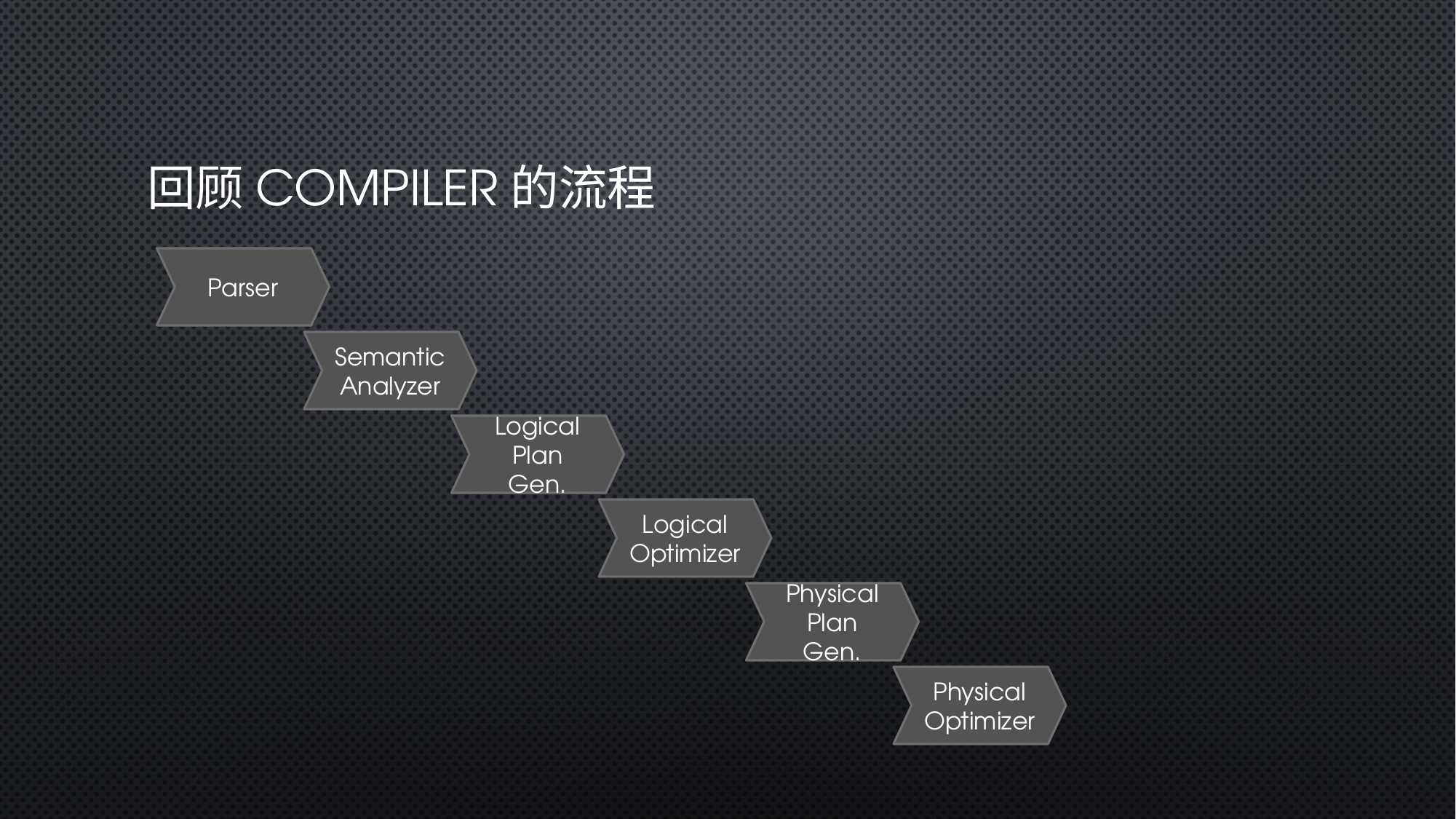

# 回顾Compiler的流程
Parser
Semantic
Analyzer
Logical
Plan Gen.
Logical
Optimizer
Physical
Plan Gen.
Physical
Optimizer